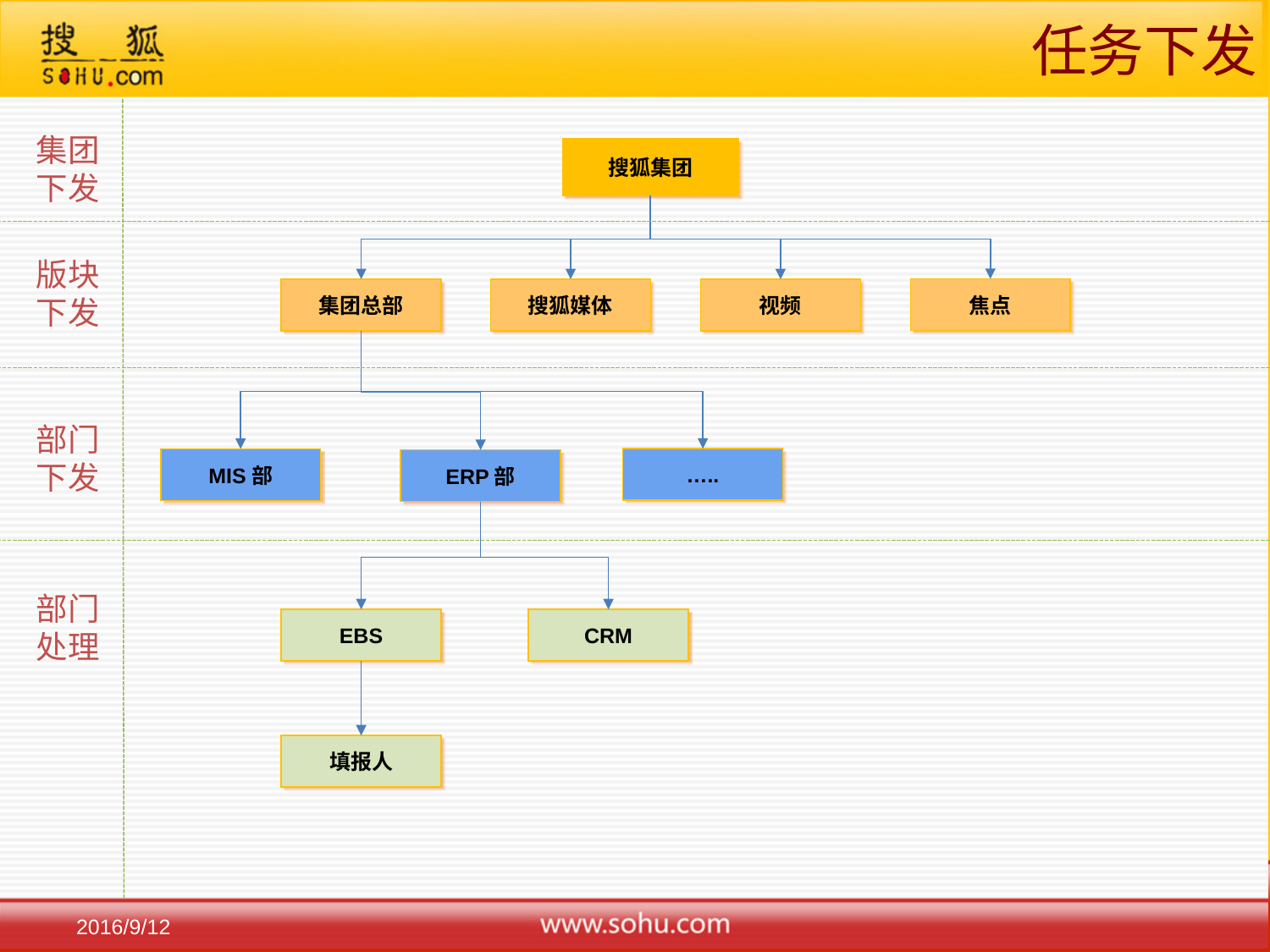

# 任务下发
集团下发
搜狐集团
版块下发
焦点
集团总部
搜狐媒体
视频
部门下发
…..
MIS部
ERP部
部门处理
EBS
CRM
填报人